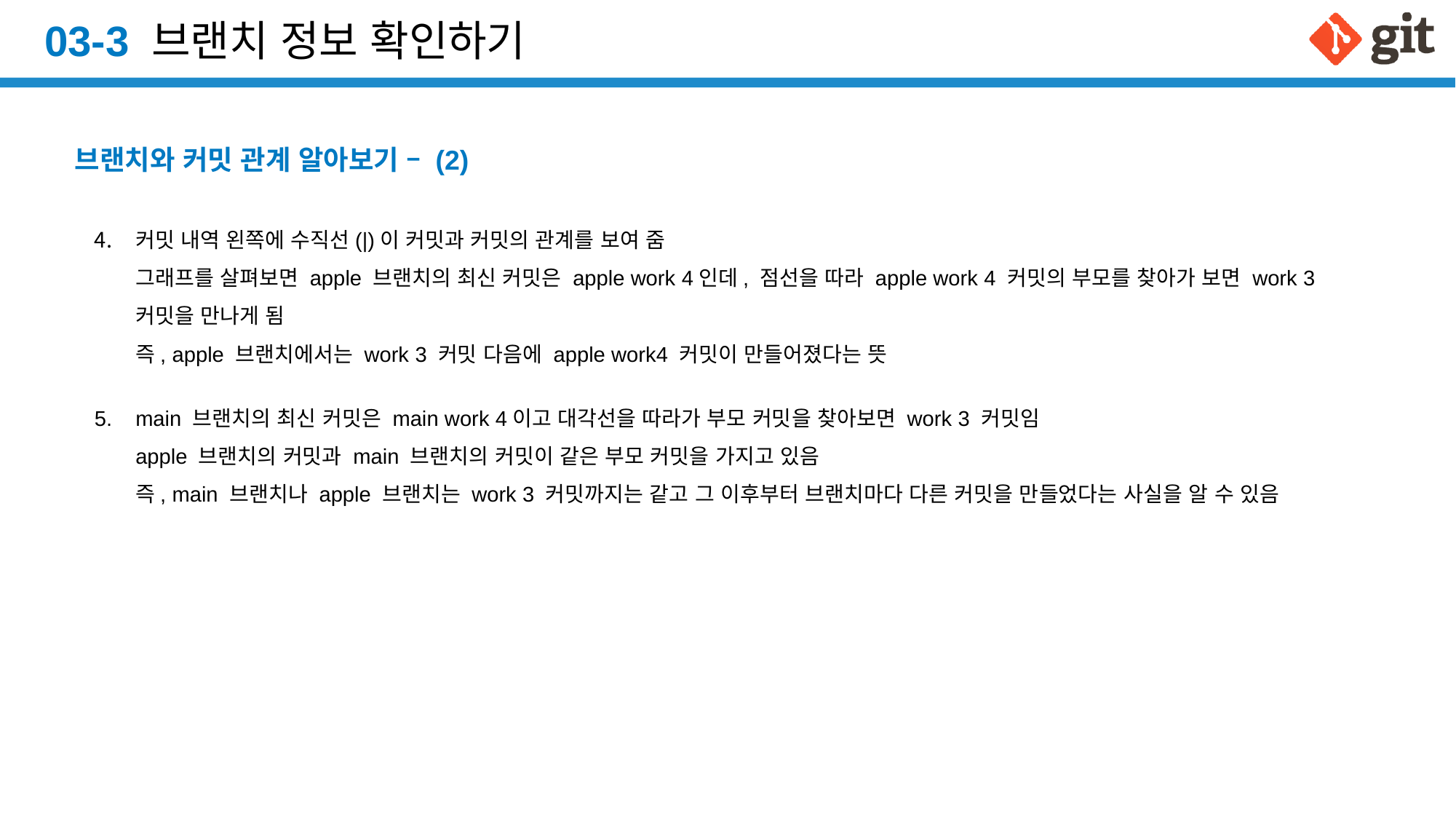

# 03-3 브랜치 정보 확인하기
브랜치와 커밋 관계 알아보기 – (2)
커밋 내역 왼쪽에 수직선(|)이 커밋과 커밋의 관계를 보여 줌
그래프를 살펴보면 apple 브랜치의 최신 커밋은 apple work 4인데, 점선을 따라 apple work 4 커밋의 부모를 찾아가 보면 work 3 커밋을 만나게 됨
즉, apple 브랜치에서는 work 3 커밋 다음에 apple work4 커밋이 만들어졌다는 뜻
main 브랜치의 최신 커밋은 main work 4이고 대각선을 따라가 부모 커밋을 찾아보면 work 3 커밋임
apple 브랜치의 커밋과 main 브랜치의 커밋이 같은 부모 커밋을 가지고 있음
즉, main 브랜치나 apple 브랜치는 work 3 커밋까지는 같고 그 이후부터 브랜치마다 다른 커밋을 만들었다는 사실을 알 수 있음